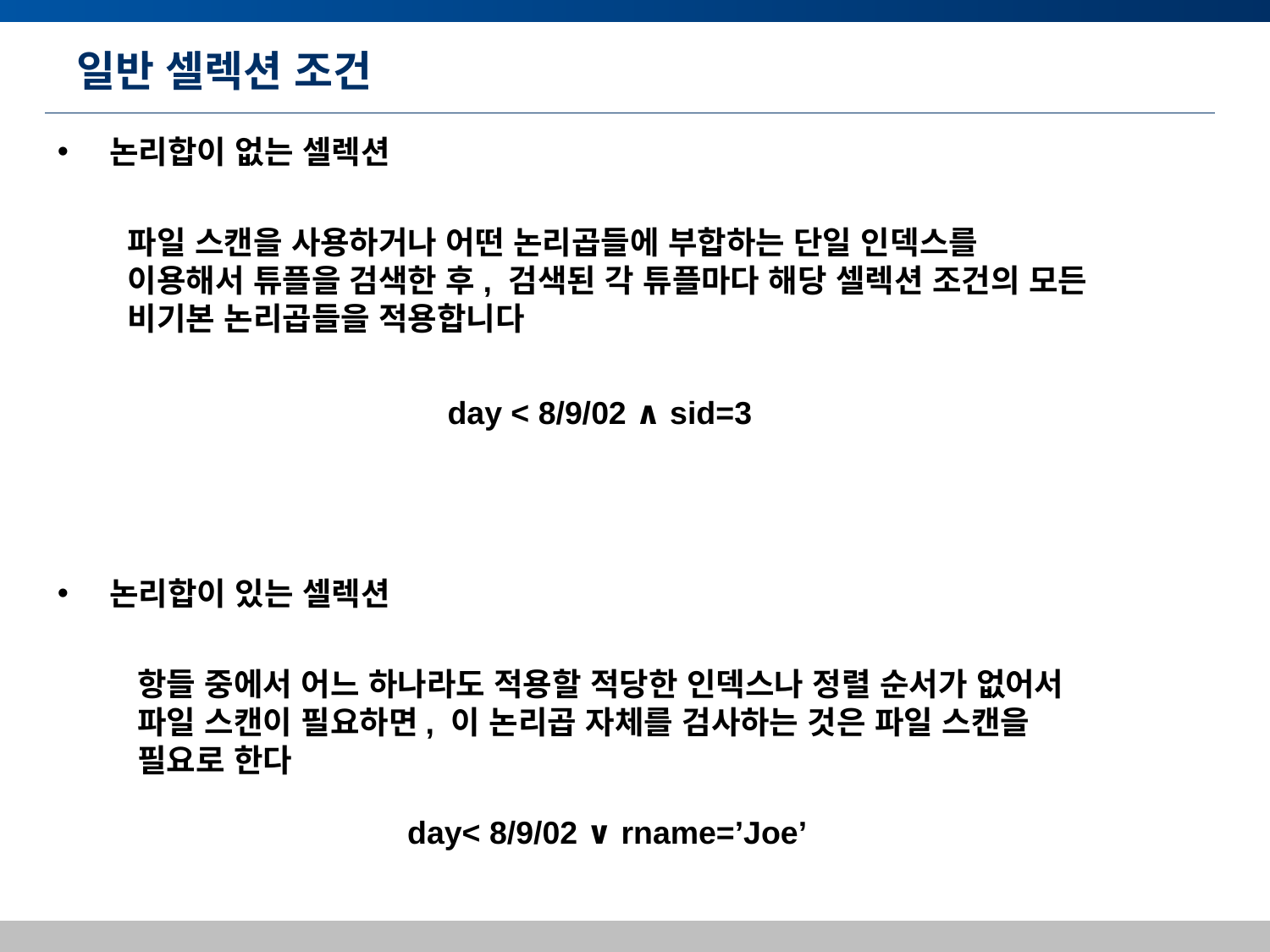

# 일반 셀렉션 조건
  논리합이 없는 셀렉션
파일 스캔을 사용하거나 어떤 논리곱들에 부합하는 단일 인덱스를 이용해서 튜플을 검색한 후, 검색된 각 튜플마다 해당 셀렉션 조건의 모든 비기본 논리곱들을 적용합니다
day < 8/9/02 ∧ sid=3
  논리합이 있는 셀렉션
항들 중에서 어느 하나라도 적용할 적당한 인덱스나 정렬 순서가 없어서 파일 스캔이 필요하면, 이 논리곱 자체를 검사하는 것은 파일 스캔을 필요로 한다
day< 8/9/02 ∨ rname=’Joe’